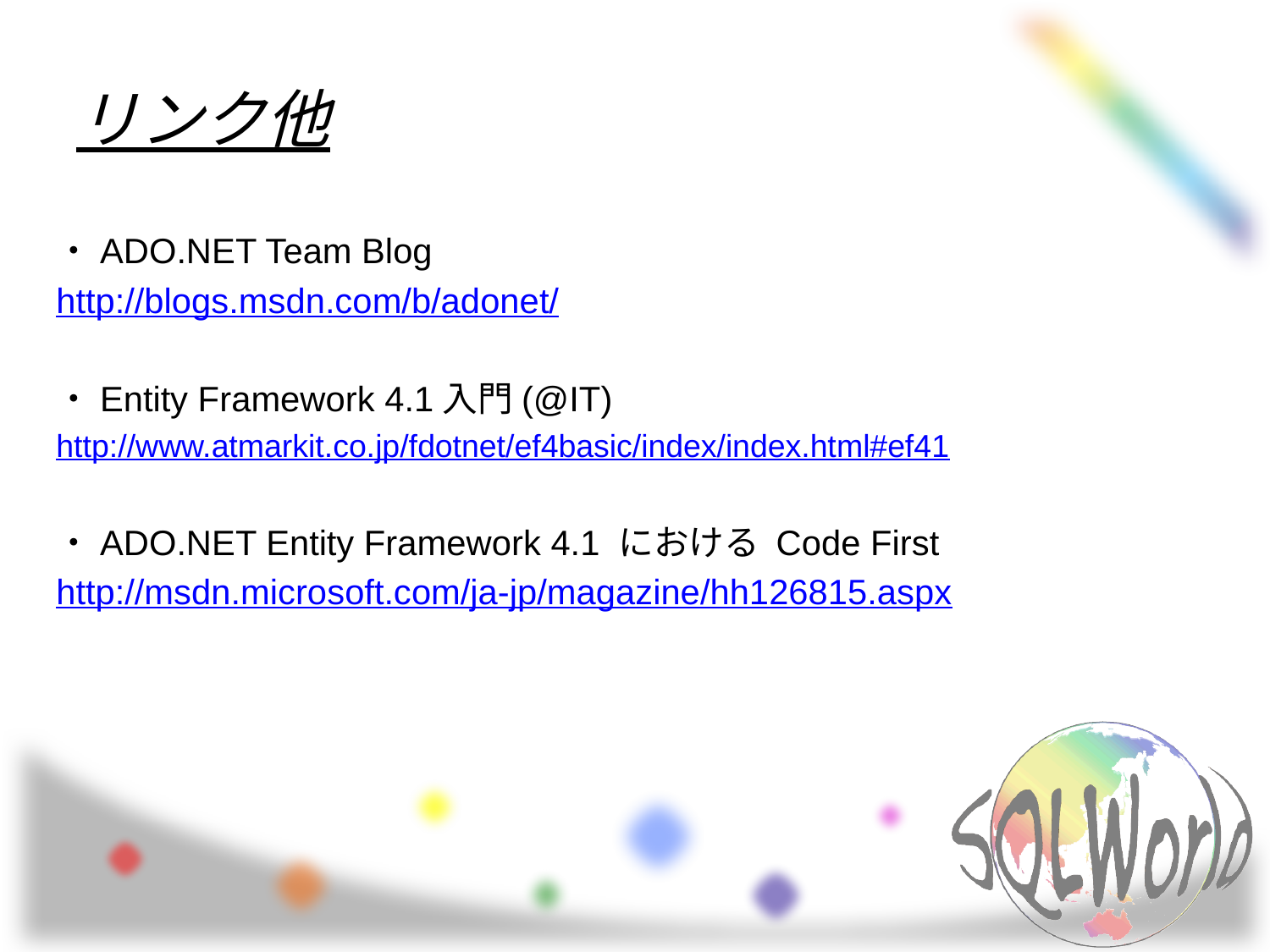

# リンク他
・ADO.NET Team Blog
http://blogs.msdn.com/b/adonet/

・Entity Framework 4.1入門(@IT)
http://www.atmarkit.co.jp/fdotnet/ef4basic/index/index.html#ef41

・ADO.NET Entity Framework 4.1 における Code First
http://msdn.microsoft.com/ja-jp/magazine/hh126815.aspx